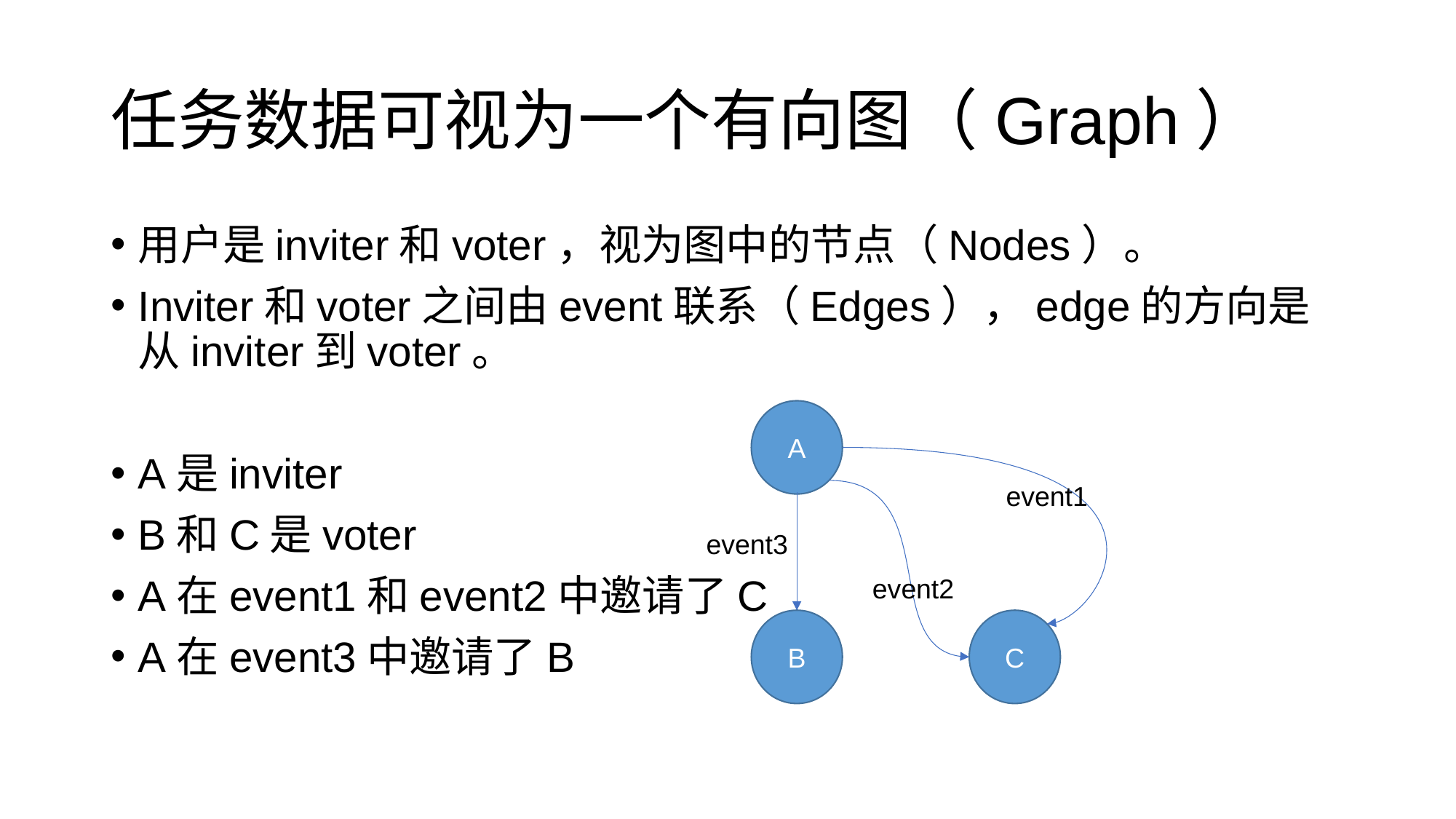

# 任务数据可视为一个有向图（Graph）
用户是inviter和voter，视为图中的节点（Nodes）。
Inviter和voter之间由event联系（Edges），edge的方向是从inviter到voter。

A是inviter
B和C是voter
A在event1和event2中邀请了C
A在event3中邀请了B
A
event1

event3
event2
B
C